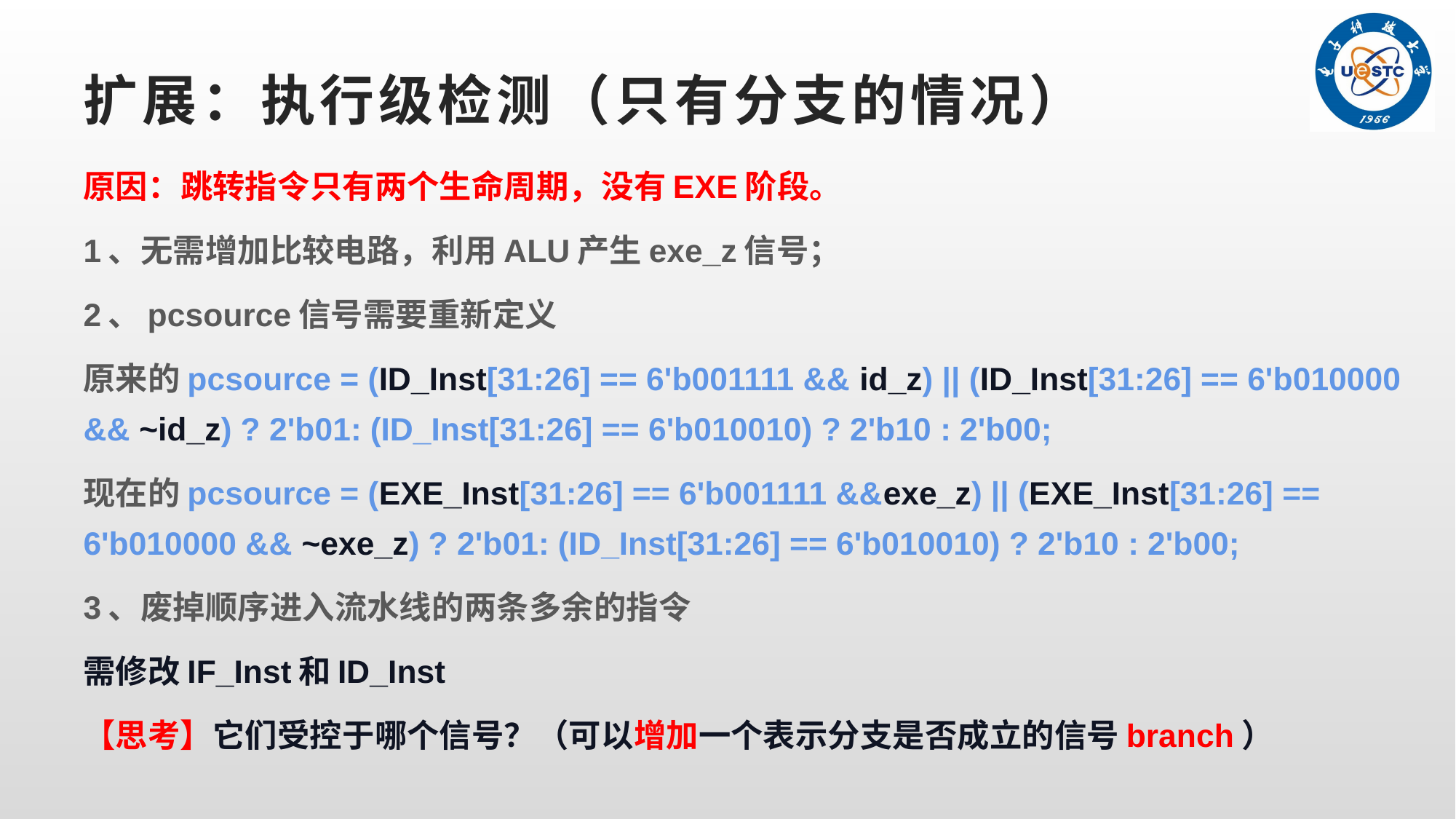

# 扩展：执行级检测（只有分支的情况）
原因：跳转指令只有两个生命周期，没有EXE阶段。
1、无需增加比较电路，利用ALU产生exe_z信号；
2、pcsource信号需要重新定义
原来的pcsource = (ID_Inst[31:26] == 6'b001111 && id_z) || (ID_Inst[31:26] == 6'b010000 && ~id_z) ? 2'b01: (ID_Inst[31:26] == 6'b010010) ? 2'b10 : 2'b00;
现在的pcsource = (EXE_Inst[31:26] == 6'b001111 &&exe_z) || (EXE_Inst[31:26] == 6'b010000 && ~exe_z) ? 2'b01: (ID_Inst[31:26] == 6'b010010) ? 2'b10 : 2'b00;
3、废掉顺序进入流水线的两条多余的指令
需修改IF_Inst和ID_Inst
【思考】它们受控于哪个信号？（可以增加一个表示分支是否成立的信号branch）